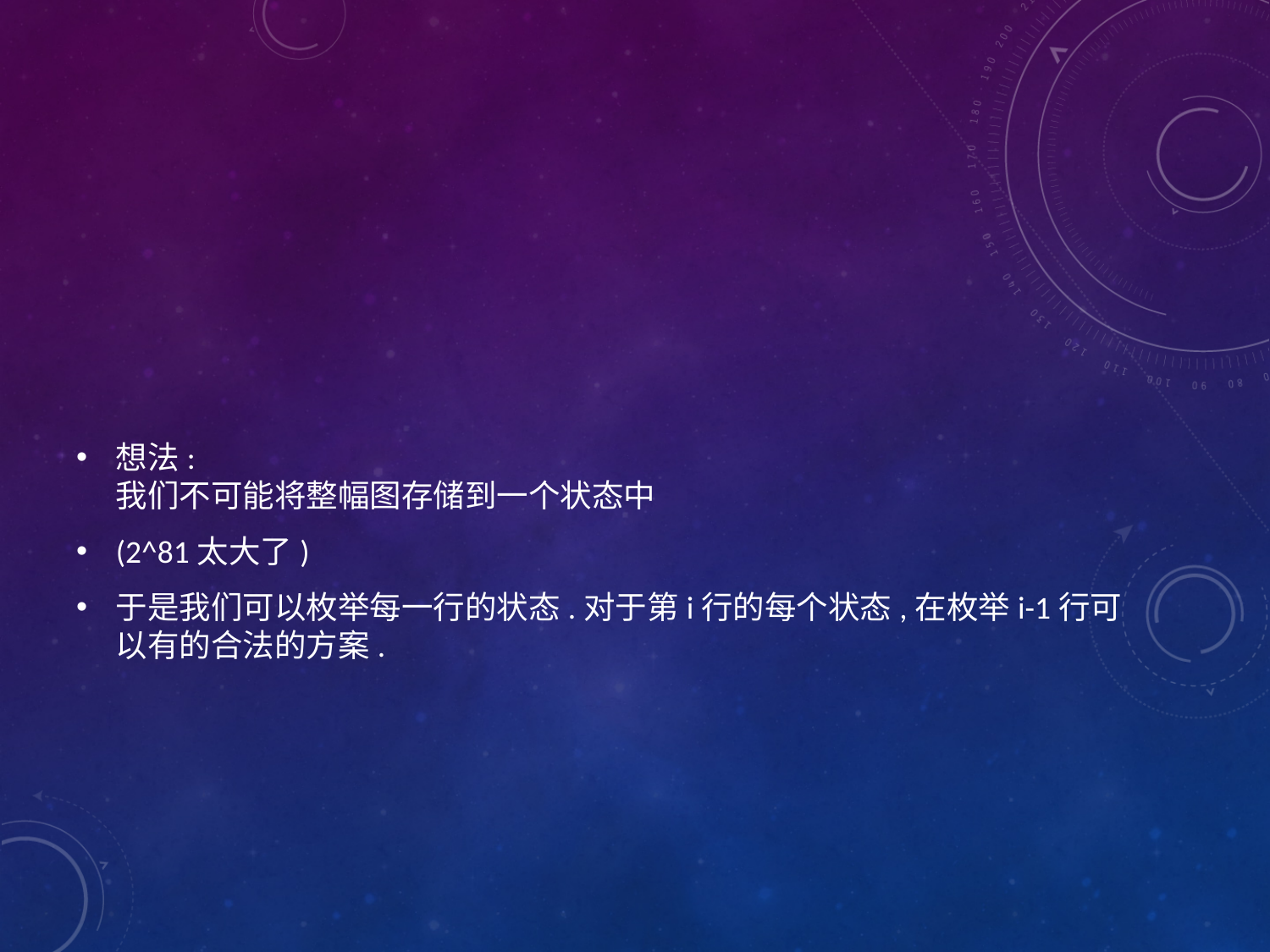

#
想法:
我们不可能将整幅图存储到一个状态中
(2^81太大了)
于是我们可以枚举每一行的状态.对于第i行的每个状态,在枚举i-1行可以有的合法的方案.